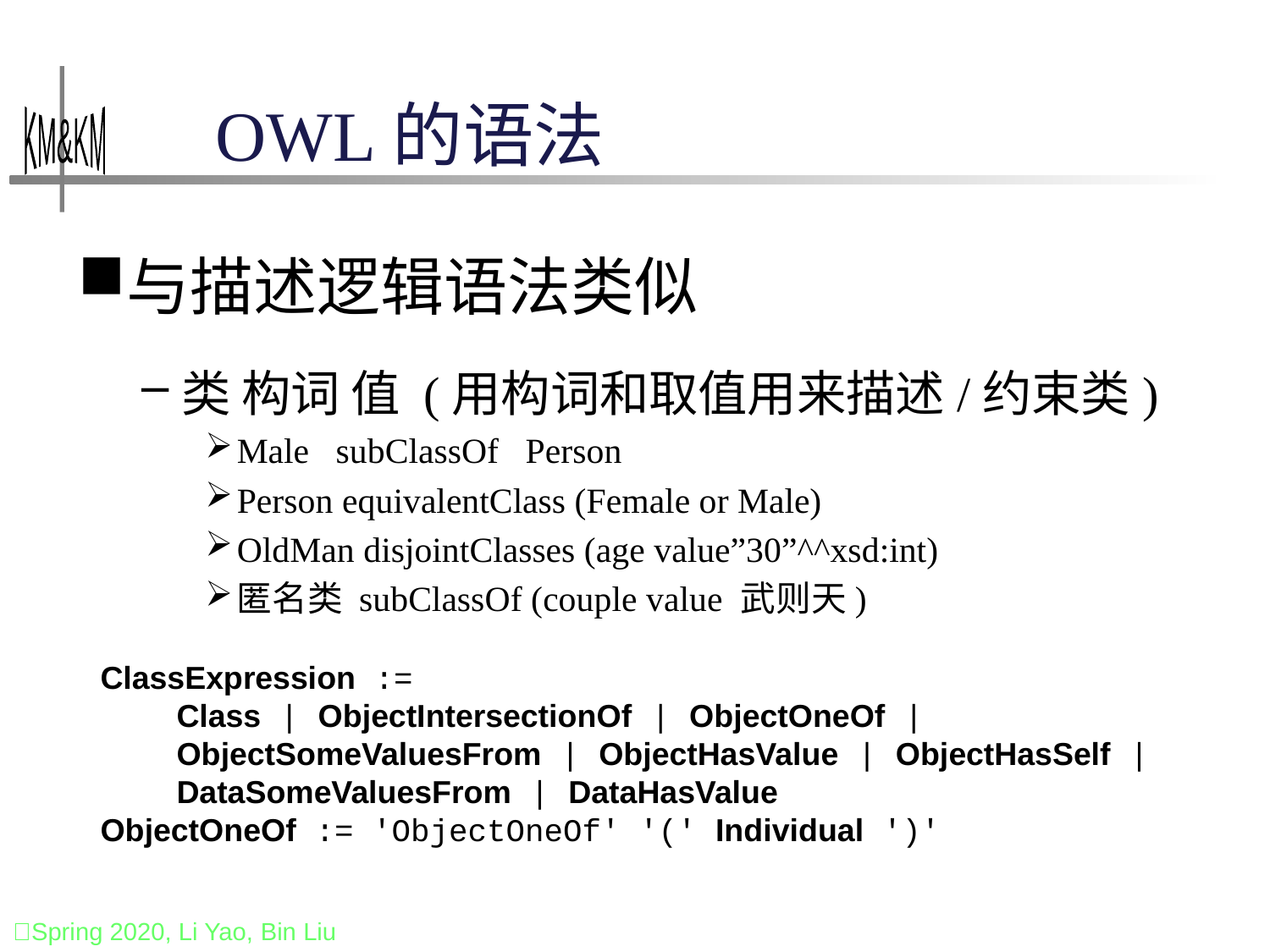

# OWL的语法
与描述逻辑语法类似
类 构词 值 (用构词和取值用来描述/约束类)
Male   subClassOf   Person
Person equivalentClass (Female or Male)
OldMan disjointClasses (age value”30”^^xsd:int)
匿名类 subClassOf (couple value 武则天)
ClassExpression :=
    Class | ObjectIntersectionOf | ObjectOneOf |
    ObjectSomeValuesFrom | ObjectHasValue | ObjectHasSelf |
    DataSomeValuesFrom | DataHasValue
ObjectOneOf := 'ObjectOneOf' '(' Individual ')'